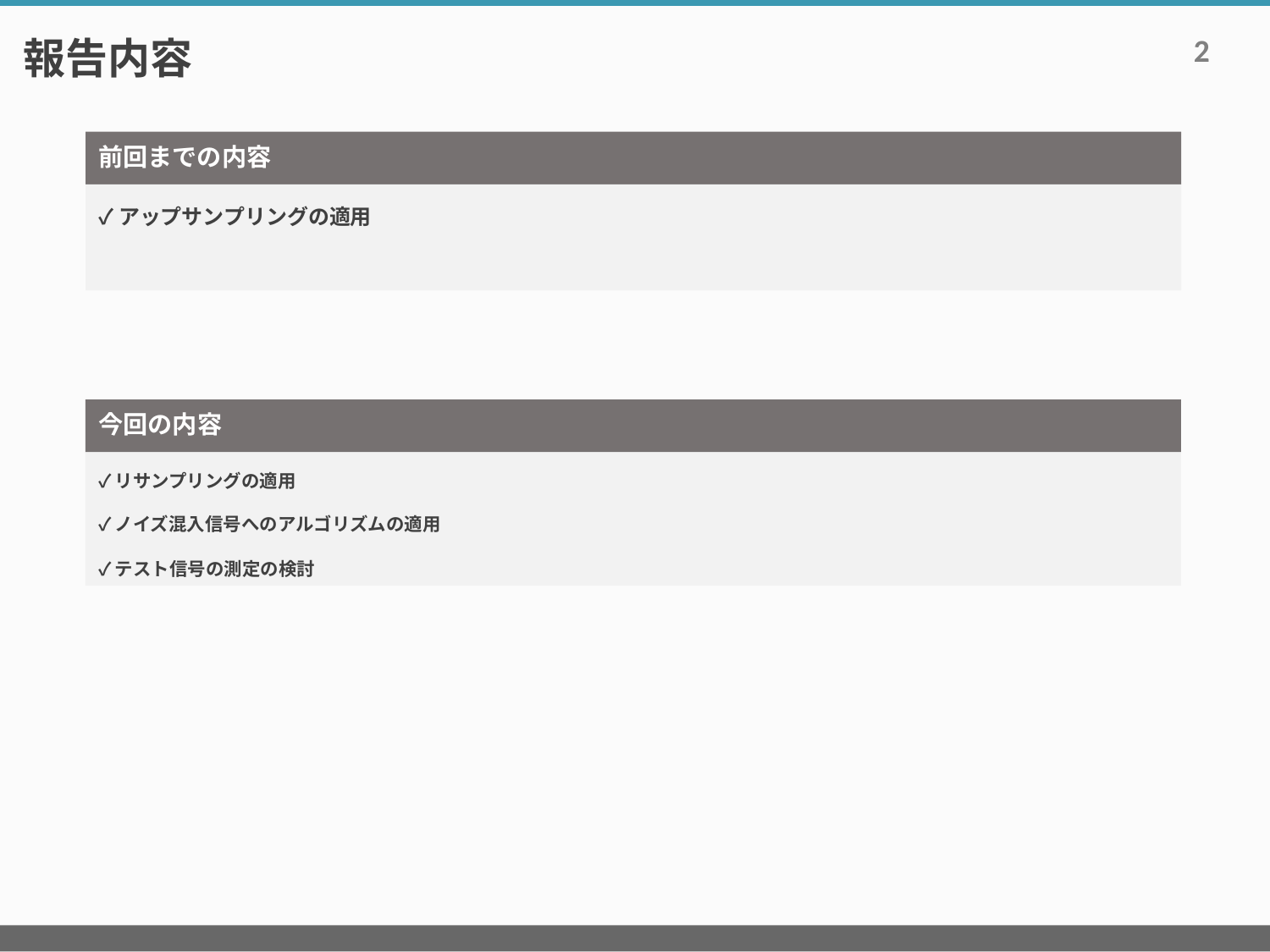

# 報告内容
2
前回までの内容
✓アップサンプリングの適用

今回の内容
✓リサンプリングの適用
✓ノイズ混入信号へのアルゴリズムの適用
✓テスト信号の測定の検討